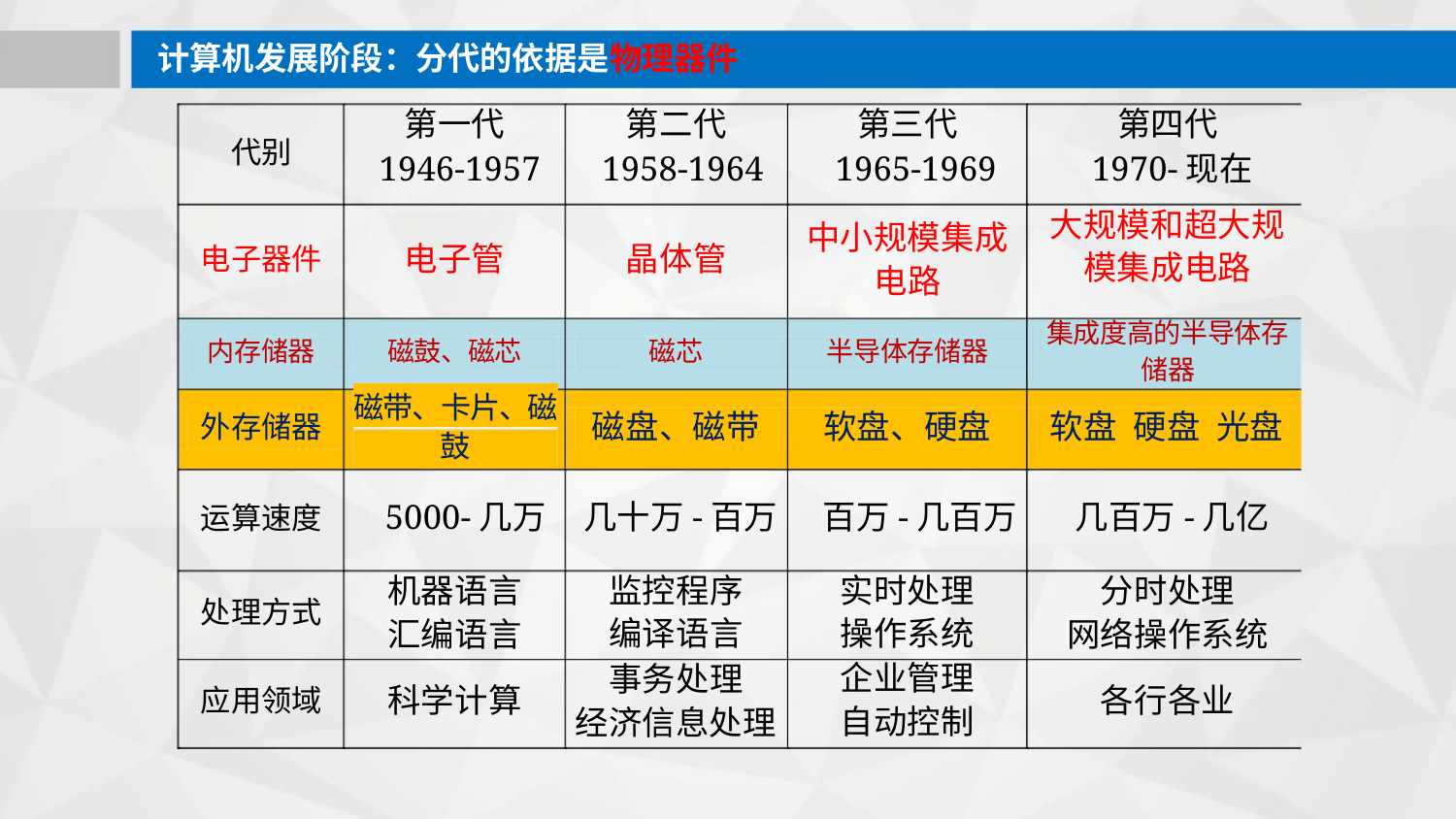

计算机发展阶段：分代的依据是物理器件
第一代
第二代
第三代
第四代
代别
1946-1957 1958-1964 1965-1969
1970-现在
大规模和超大规
模集成电路
中小规模集成
电子管
晶体管
电子器件
电路
集成度高的半导体存
储器
内存储器
磁鼓、磁芯
磁芯
半导体存储器
磁带、卡片、磁
鼓
磁盘、磁带
软盘、硬盘
软盘 硬盘 光盘
外存储器
运算速度 5000-几万
几十万-百万 百万-几百万
几百万-几亿
机器语言
监控程序
编译语言
实时处理
操作系统
企业管理
自动控制
分时处理
处理方式
应用领域
汇编语言
网络操作系统
事务处理
科学计算
各行各业
经济信息处理